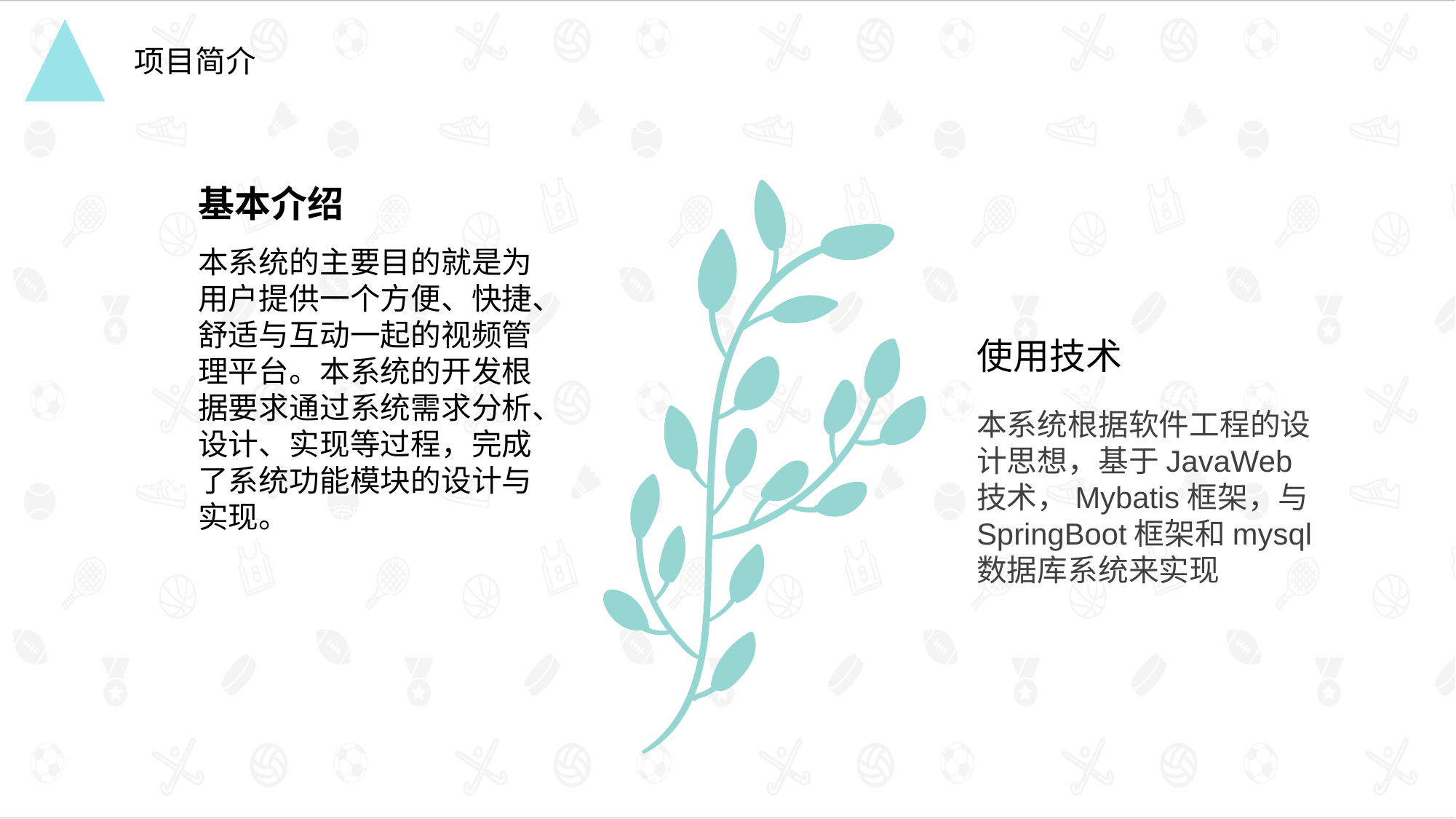

项目简介
基本介绍

点击添加文本
点击输入简要文本内容，文字内容需概况精炼的说明该分项内容licai2011专业设计……
本系统的主要目的就是为用户提供一个方便、快捷、舒适与互动一起的视频管理平台。本系统的开发根据要求通过系统需求分析、设计、实现等过程，完成了系统功能模块的设计与实现。
使用技术

点击添加文本
点击输入简要文本内容，文字内容需概况精炼的说明该分项内容licai2011专业设计……
本系统根据软件工程的设计思想，基于JavaWeb技术，Mybatis框架，与SpringBoot框架和mysql数据库系统来实现
点击添加文本

点击输入简要文本内容，文字内容需概况精炼的说明该分项内容licai2011专业设计……